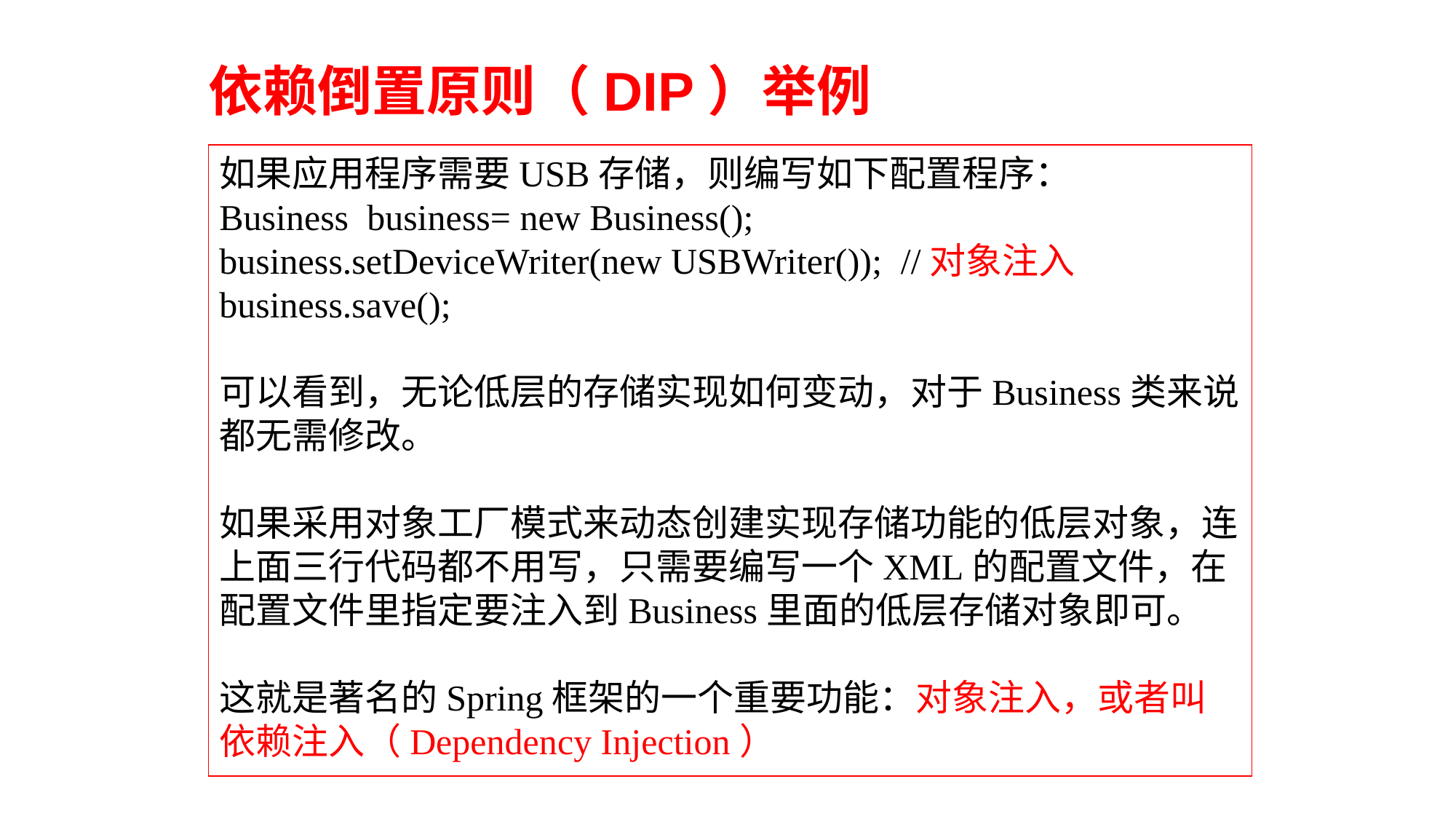

依赖倒置原则（DIP）举例
如果应用程序需要USB存储，则编写如下配置程序：
Business  business= new Business();
business.setDeviceWriter(new USBWriter());  //对象注入
business.save();

可以看到，无论低层的存储实现如何变动，对于Business类来说都无需修改。

如果采用对象工厂模式来动态创建实现存储功能的低层对象，连上面三行代码都不用写，只需要编写一个XML的配置文件，在配置文件里指定要注入到Business里面的低层存储对象即可。

这就是著名的Spring框架的一个重要功能：对象注入，或者叫
依赖注入（Dependency Injection）

166